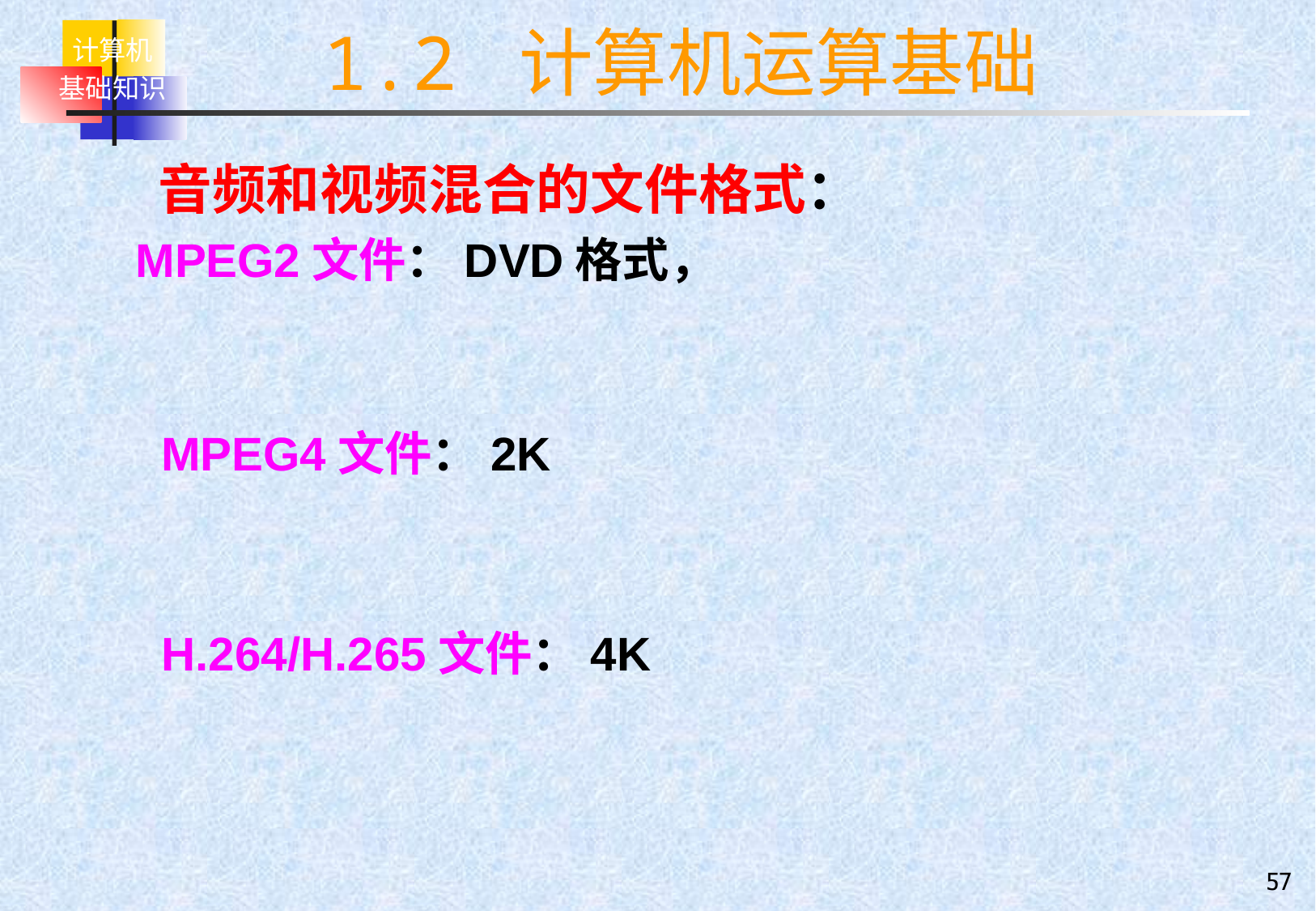

# 1.2 计算机运算基础
    音频和视频混合的文件格式：
   MPEG2文件：DVD格式，
     MPEG4文件：2K
     H.264/H.265文件：4K
57